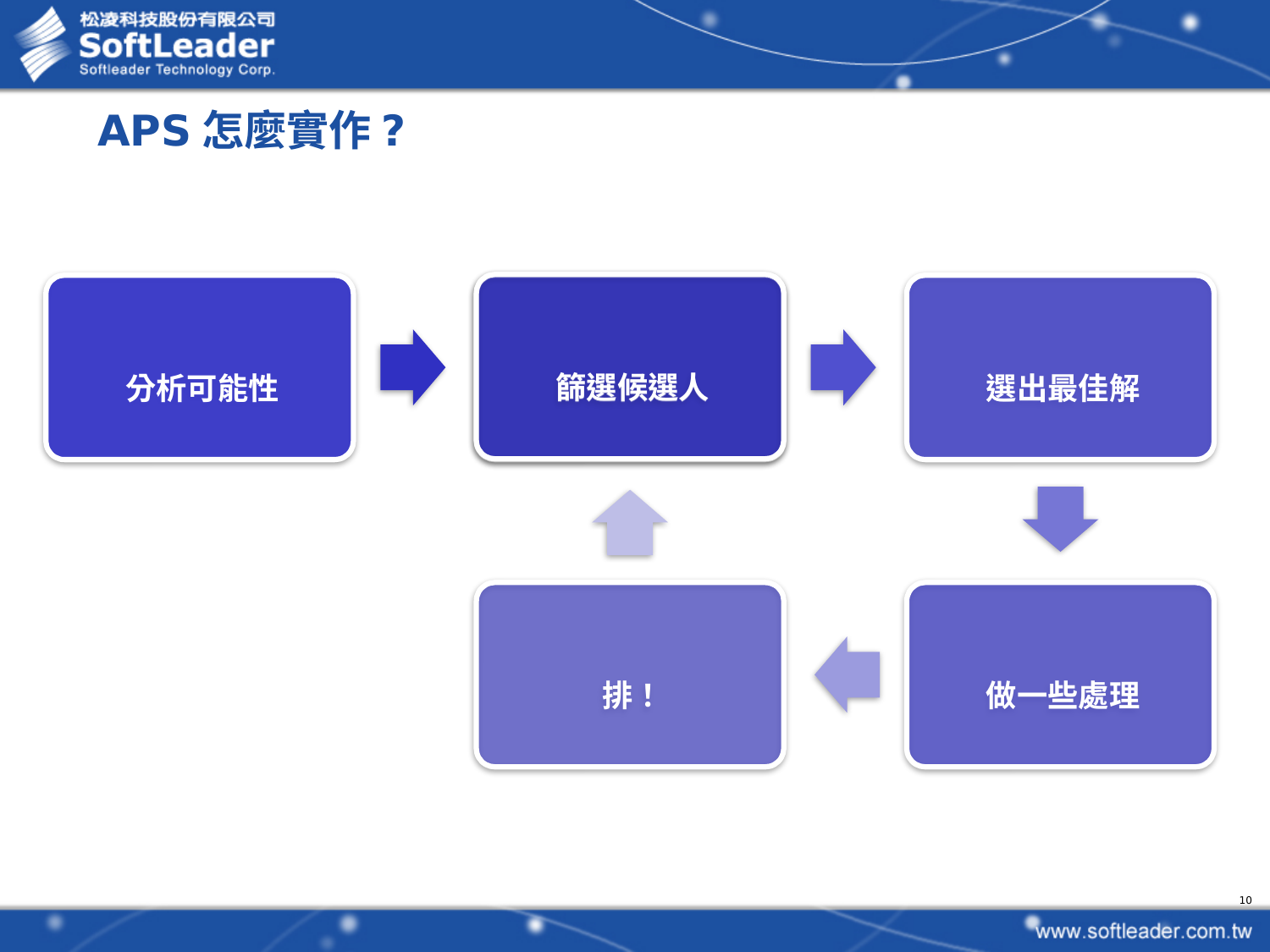

# APS怎麼實作?
分析可能性

篩選候選人

選出最佳解

做一些處理

排！

篩選候選人

10